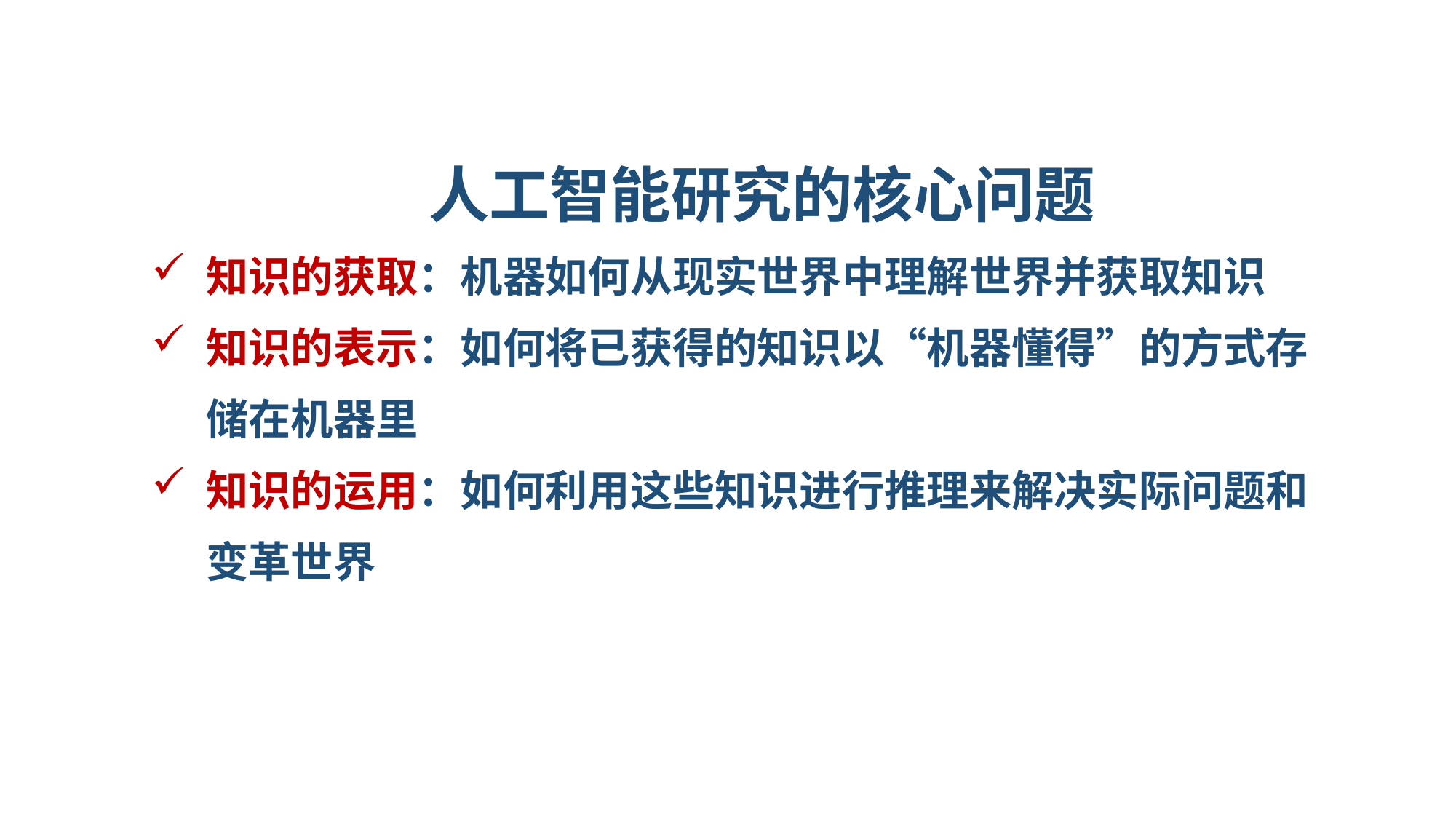

人工智能研究的核心问题
知识的获取：机器如何从现实世界中理解世界并获取知识
知识的表示：如何将已获得的知识以“机器懂得”的方式存储在机器里
知识的运用：如何利用这些知识进行推理来解决实际问题和变革世界